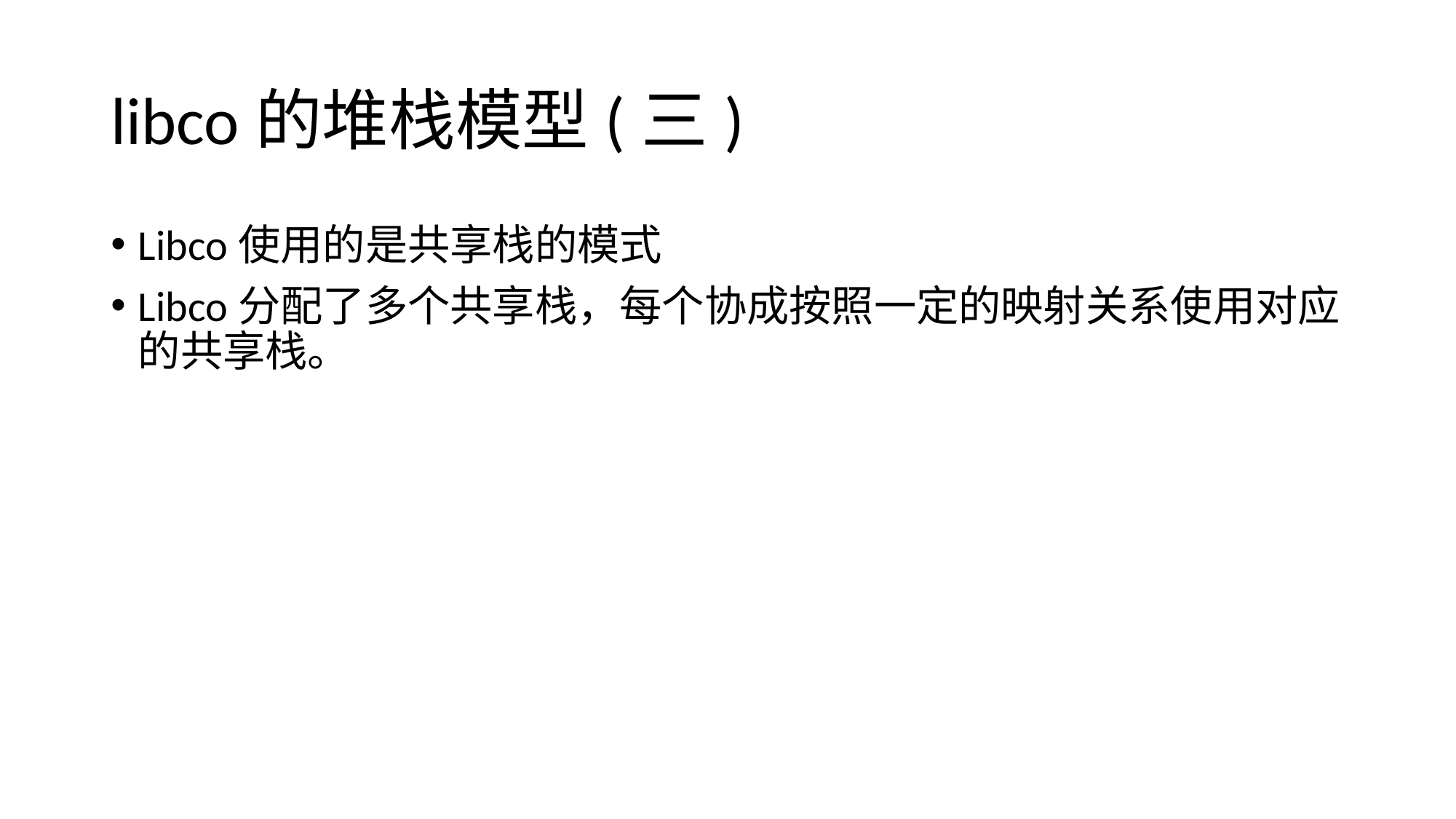

# libco的堆栈模型(三)
Libco使用的是共享栈的模式
Libco分配了多个共享栈，每个协成按照一定的映射关系使用对应的共享栈。